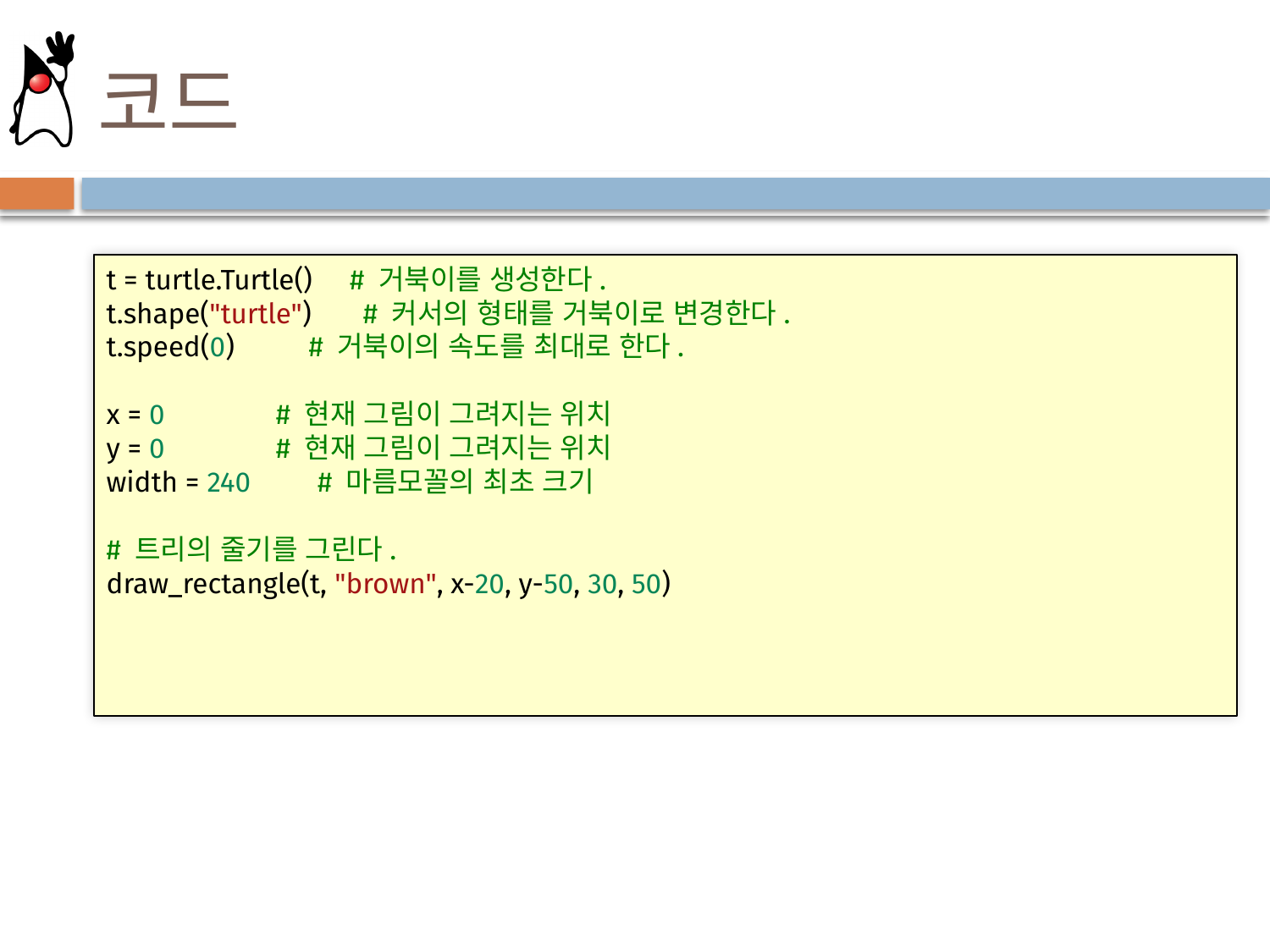

# 코드
t = turtle.Turtle()     # 거북이를 생성한다.
t.shape("turtle")       # 커서의 형태를 거북이로 변경한다.
t.speed(0)          # 거북이의 속도를 최대로 한다.

x = 0               # 현재 그림이 그려지는 위치
y = 0               # 현재 그림이 그려지는 위치
width = 240         # 마름모꼴의 최초 크기
# 트리의 줄기를 그린다.
draw_rectangle(t, "brown", x-20, y-50, 30, 50)